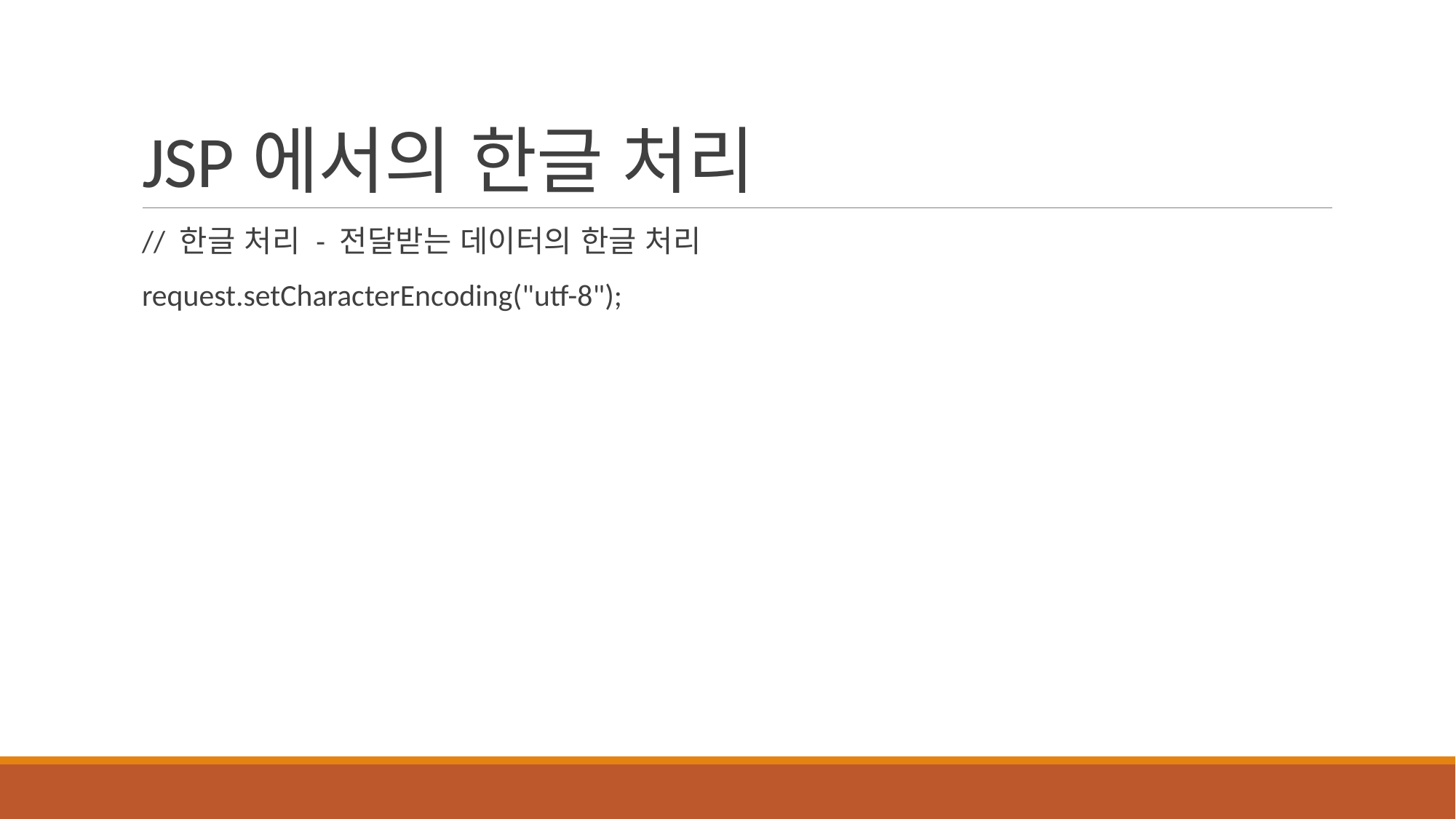

# JSP에서의 한글 처리
// 한글 처리 - 전달받는 데이터의 한글 처리
request.setCharacterEncoding("utf-8");